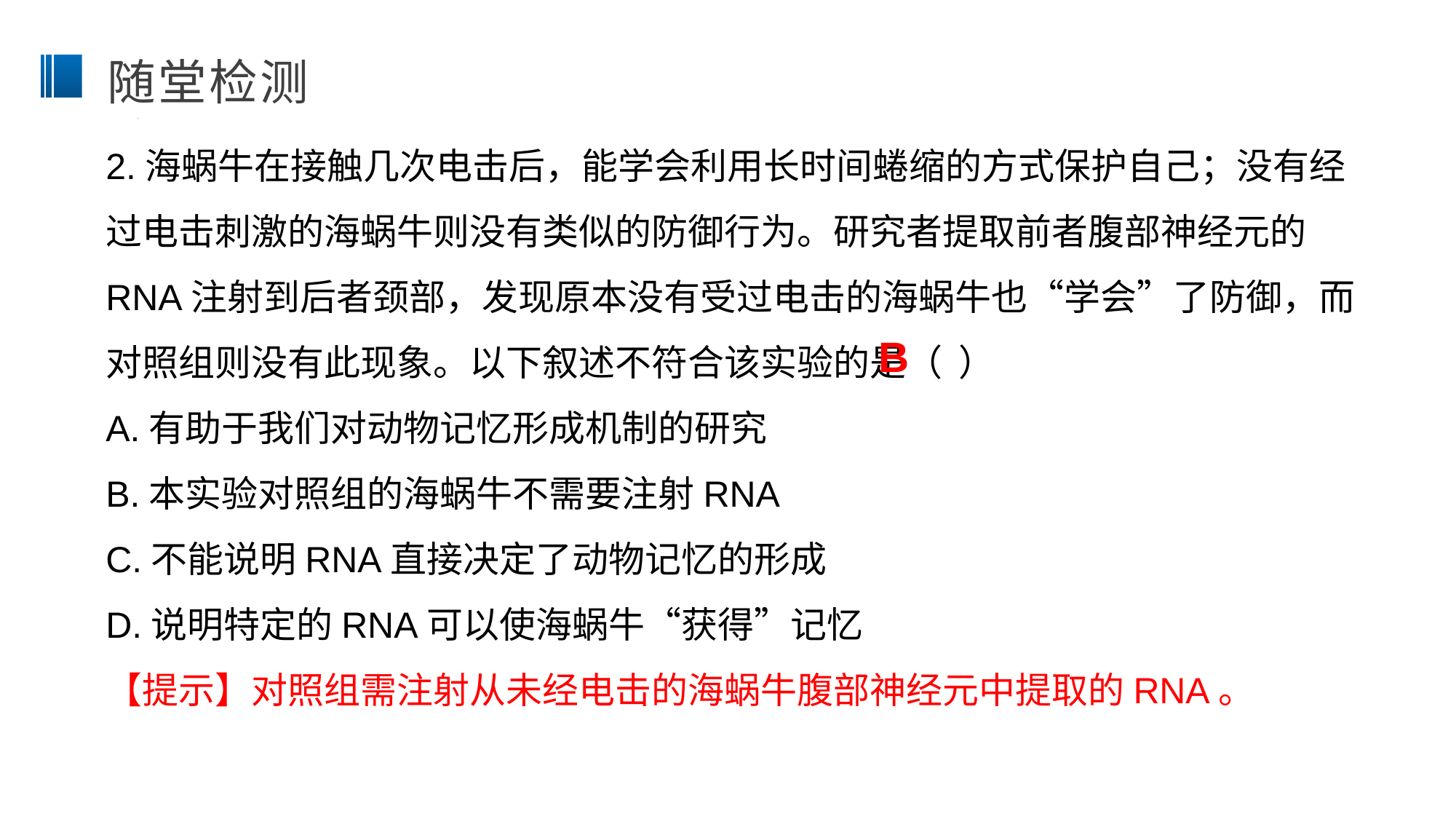

随堂检测
2.海蜗牛在接触几次电击后，能学会利用长时间蜷缩的方式保护自己；没有经过电击刺激的海蜗牛则没有类似的防御行为。研究者提取前者腹部神经元的RNA注射到后者颈部，发现原本没有受过电击的海蜗牛也“学会”了防御，而对照组则没有此现象。以下叙述不符合该实验的是（  ）
A.有助于我们对动物记忆形成机制的研究
B.本实验对照组的海蜗牛不需要注射RNA
C.不能说明RNA直接决定了动物记忆的形成
D.说明特定的RNA可以使海蜗牛“获得”记忆
【提示】对照组需注射从未经电击的海蜗牛腹部神经元中提取的RNA。
B